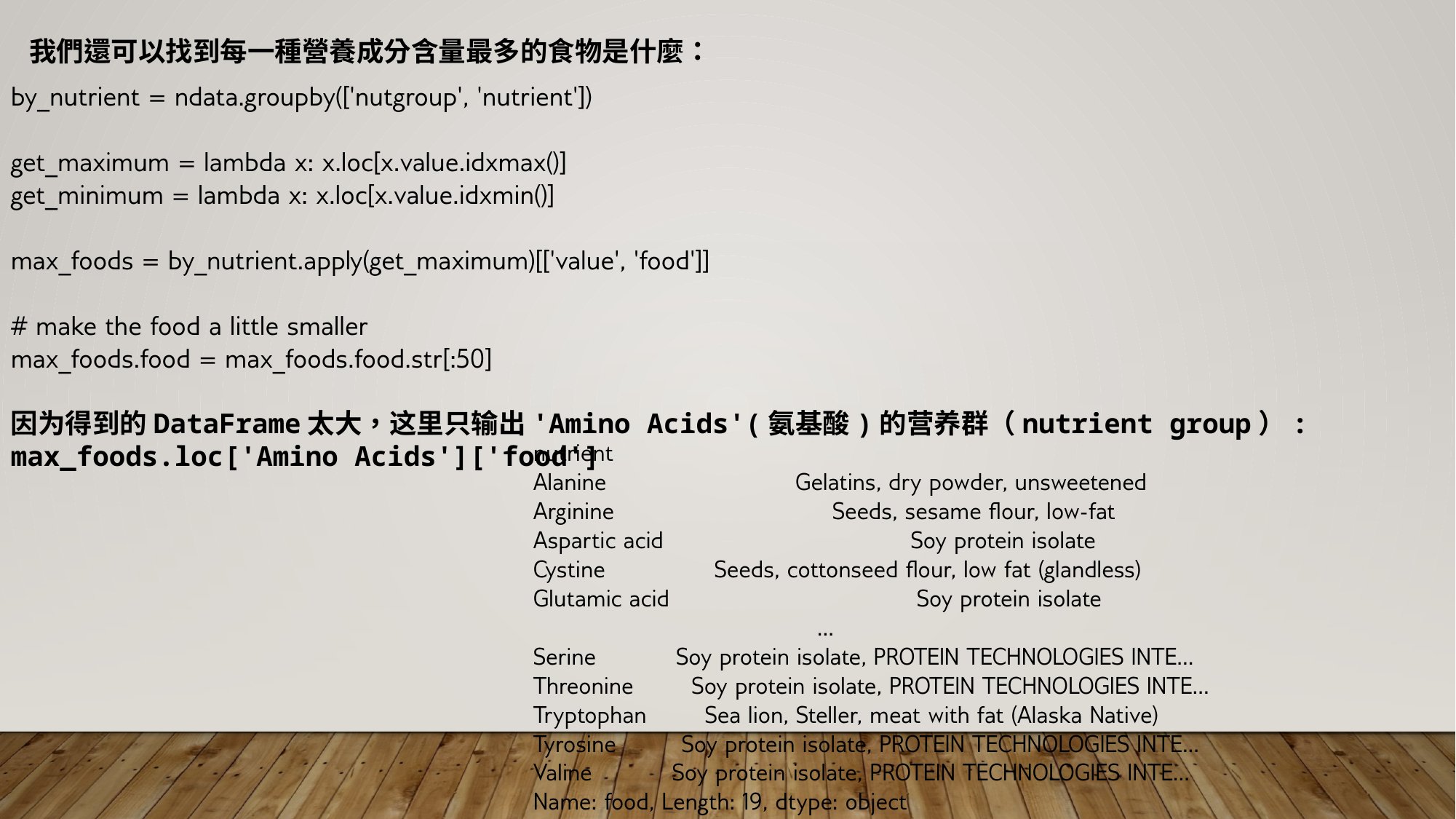

我們還可以找到每一種營養成分含量最多的食物是什麼：
by_nutrient = ndata.groupby(['nutgroup', 'nutrient'])

get_maximum = lambda x: x.loc[x.value.idxmax()]
get_minimum = lambda x: x.loc[x.value.idxmin()]

max_foods = by_nutrient.apply(get_maximum)[['value', 'food']]

# make the food a little smaller
max_foods.food = max_foods.food.str[:50]

因为得到的DataFrame太大，这里只输出'Amino Acids'(氨基酸)的营养群（nutrient group）:
max_foods.loc['Amino Acids']['food']
nutrient
Alanine                          Gelatins, dry powder, unsweetened
Arginine                              Seeds, sesame flour, low-fat
Aspartic acid                                  Soy protein isolate
Cystine               Seeds, cottonseed flour, low fat (glandless)
Glutamic acid                                  Soy protein isolate
                                       ...
Serine           Soy protein isolate, PROTEIN TECHNOLOGIES INTE...
Threonine        Soy protein isolate, PROTEIN TECHNOLOGIES INTE...
Tryptophan        Sea lion, Steller, meat with fat (Alaska Native)
Tyrosine         Soy protein isolate, PROTEIN TECHNOLOGIES INTE...
Valine           Soy protein isolate, PROTEIN TECHNOLOGIES INTE...
Name: food, Length: 19, dtype: object